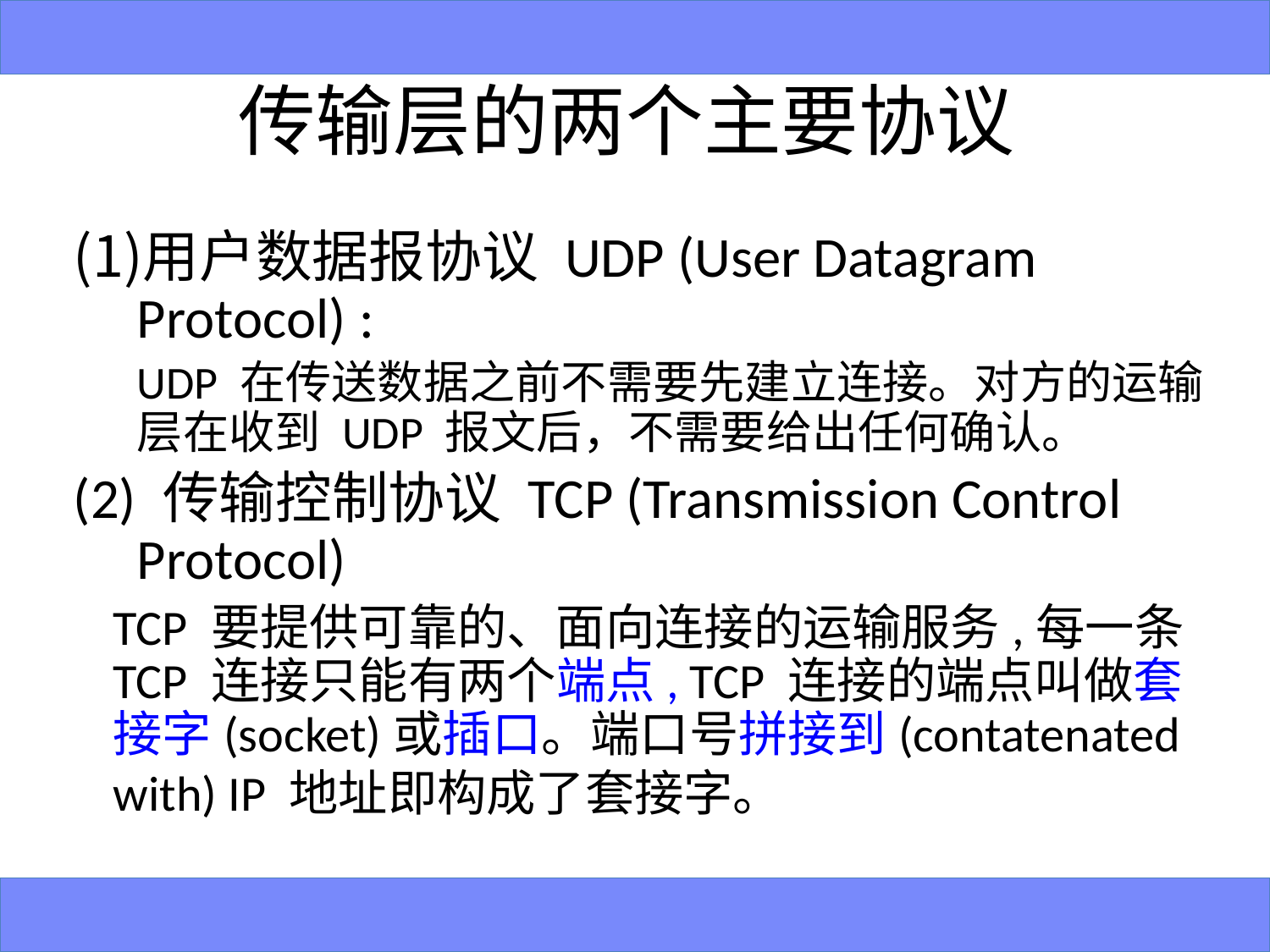

# 传输层的两个主要协议
用户数据报协议 UDP (User Datagram Protocol) :
	UDP 在传送数据之前不需要先建立连接。对方的运输层在收到 UDP 报文后，不需要给出任何确认。
(2) 传输控制协议 TCP (Transmission Control Protocol)
	TCP 要提供可靠的、面向连接的运输服务,每一条 TCP 连接只能有两个端点, TCP 连接的端点叫做套接字(socket)或插口。端口号拼接到(contatenated with) IP 地址即构成了套接字。